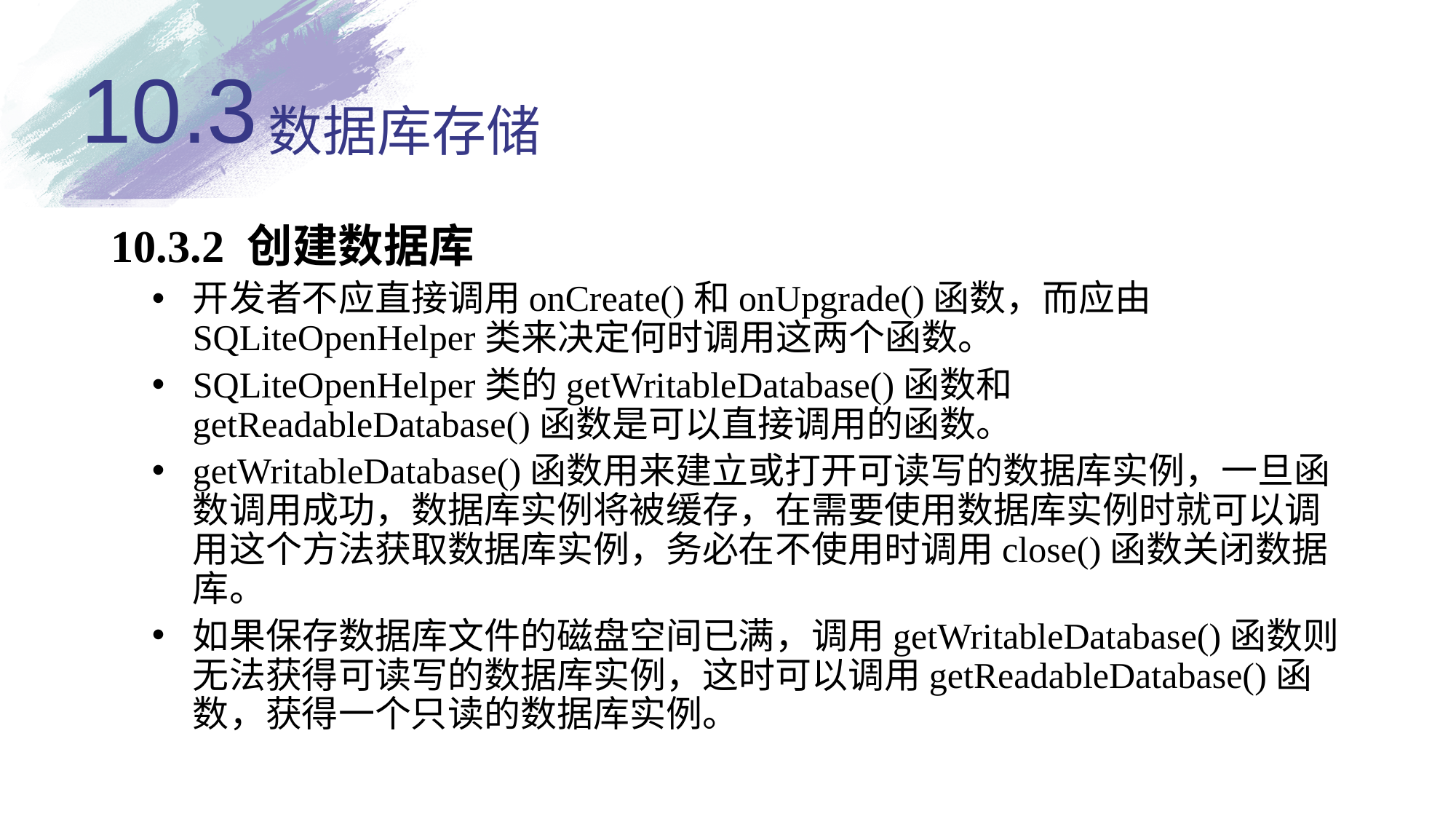

10.3
# 数据库存储
10.3.2 创建数据库
开发者不应直接调用onCreate()和onUpgrade()函数，而应由SQLiteOpenHelper类来决定何时调用这两个函数。
SQLiteOpenHelper类的getWritableDatabase()函数和getReadableDatabase()函数是可以直接调用的函数。
getWritableDatabase()函数用来建立或打开可读写的数据库实例，一旦函数调用成功，数据库实例将被缓存，在需要使用数据库实例时就可以调用这个方法获取数据库实例，务必在不使用时调用close()函数关闭数据库。
如果保存数据库文件的磁盘空间已满，调用getWritableDatabase()函数则无法获得可读写的数据库实例，这时可以调用getReadableDatabase()函数，获得一个只读的数据库实例。